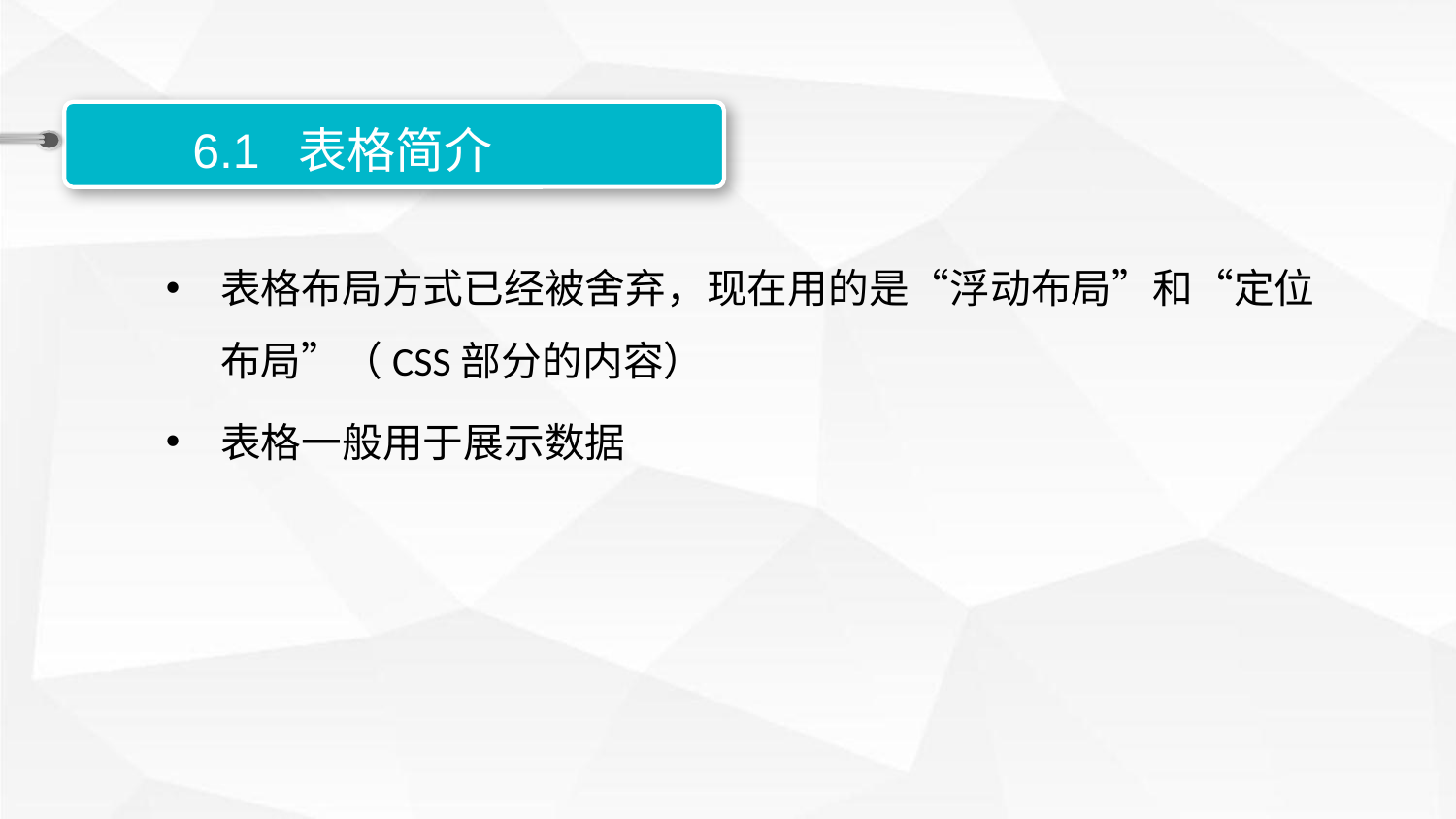

6.1  表格简介

表格布局方式已经被舍弃，现在用的是“浮动布局”和“定位布局”（CSS部分的内容）
表格一般用于展示数据